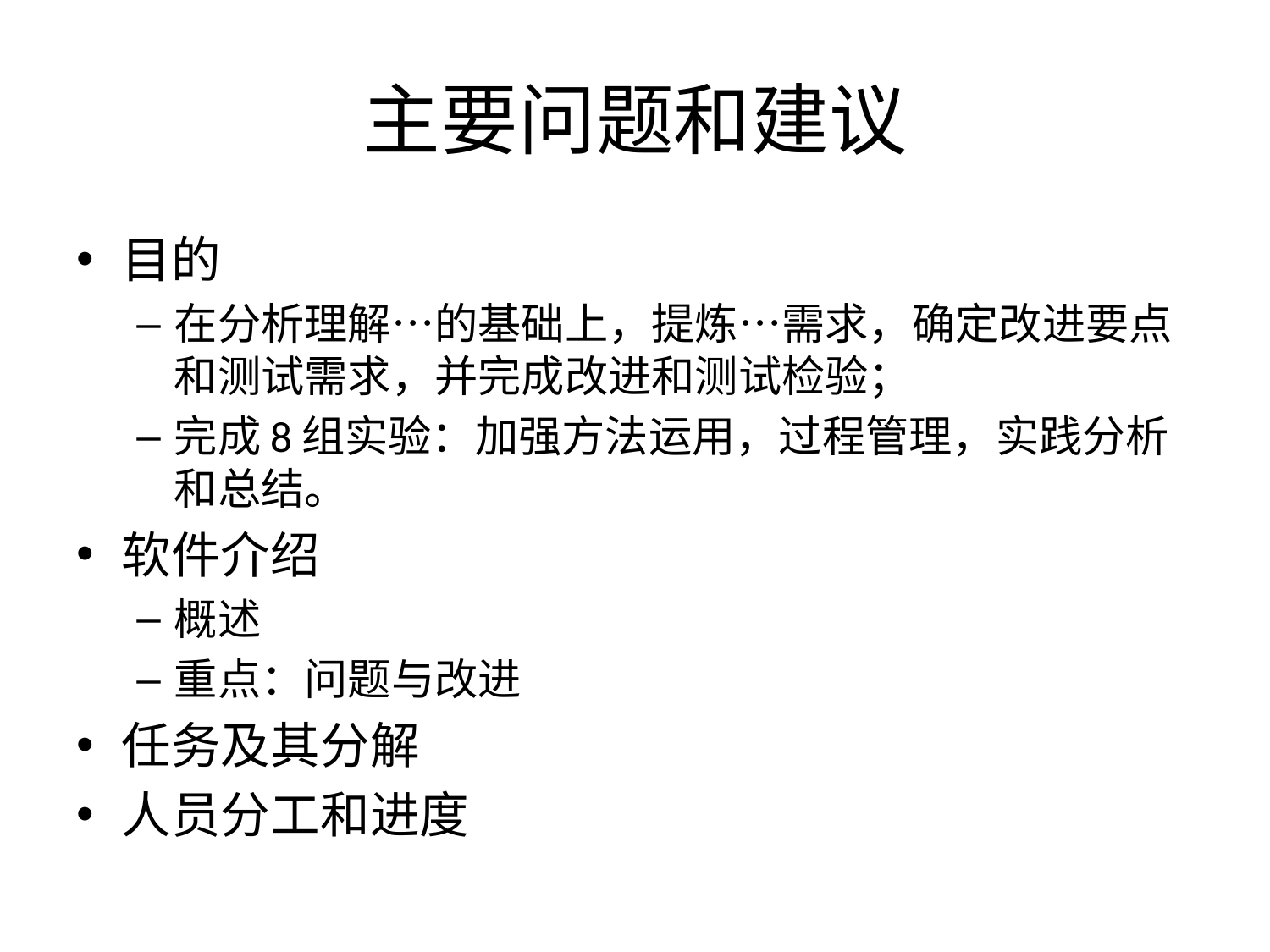

# 主要问题和建议
目的
在分析理解…的基础上，提炼…需求，确定改进要点和测试需求，并完成改进和测试检验；
完成8组实验：加强方法运用，过程管理，实践分析和总结。
软件介绍
概述
重点：问题与改进
任务及其分解
人员分工和进度